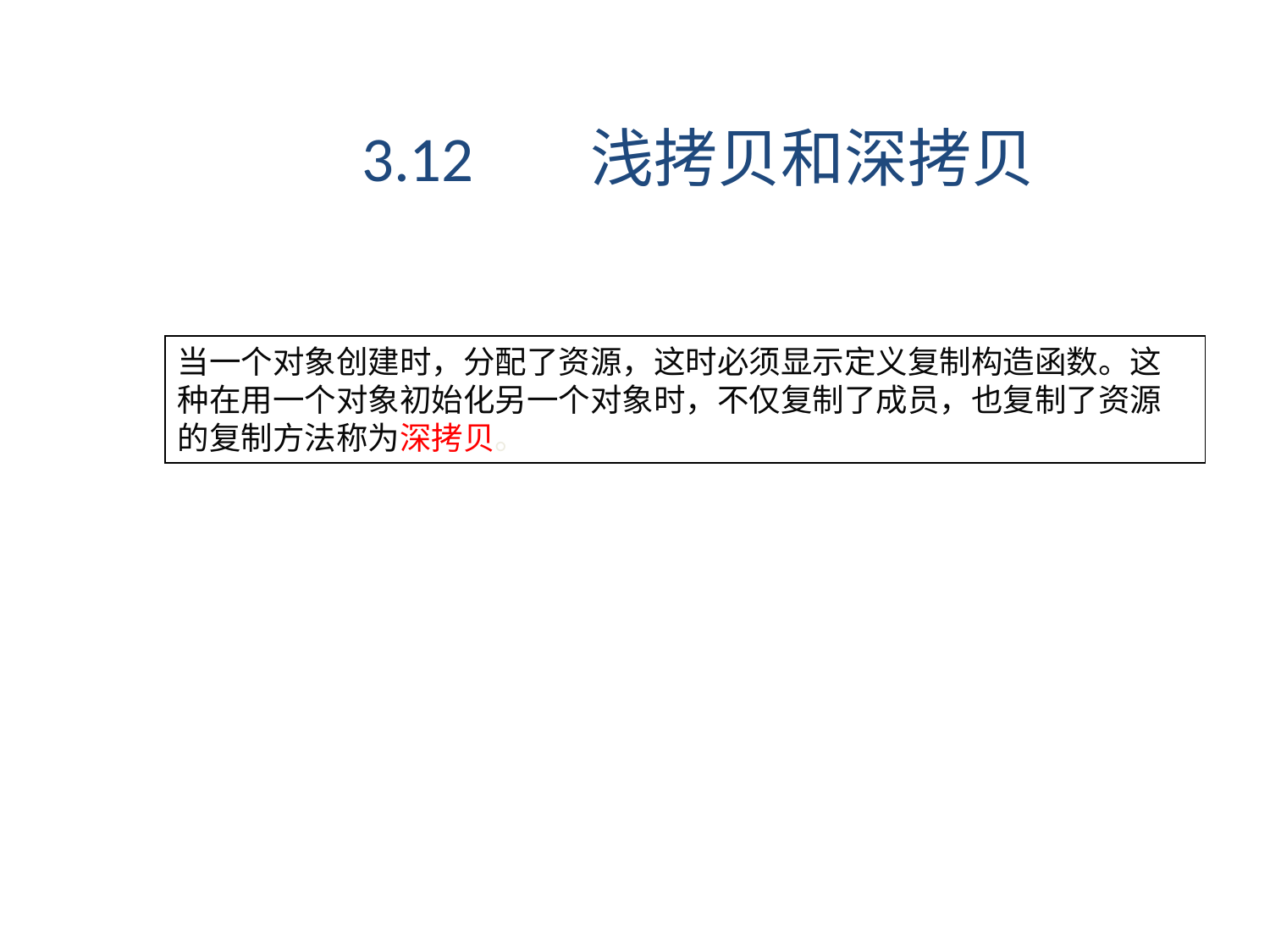

3.12       浅拷贝和深拷贝
当一个对象创建时，分配了资源，这时必须显示定义复制构造函数。这种在用一个对象初始化另一个对象时，不仅复制了成员，也复制了资源的复制方法称为深拷贝。